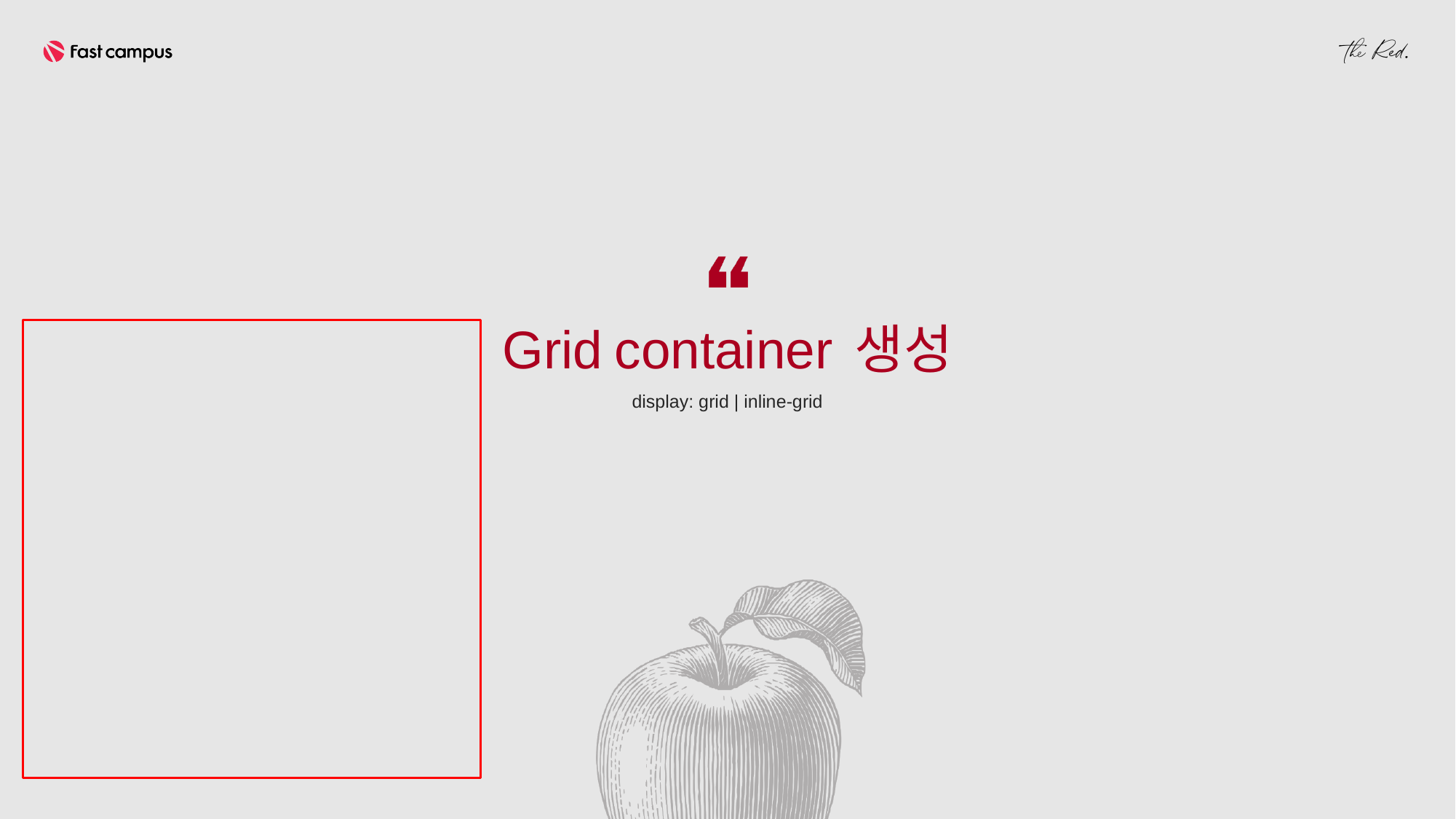

Grid container 생성
display: grid | inline-grid